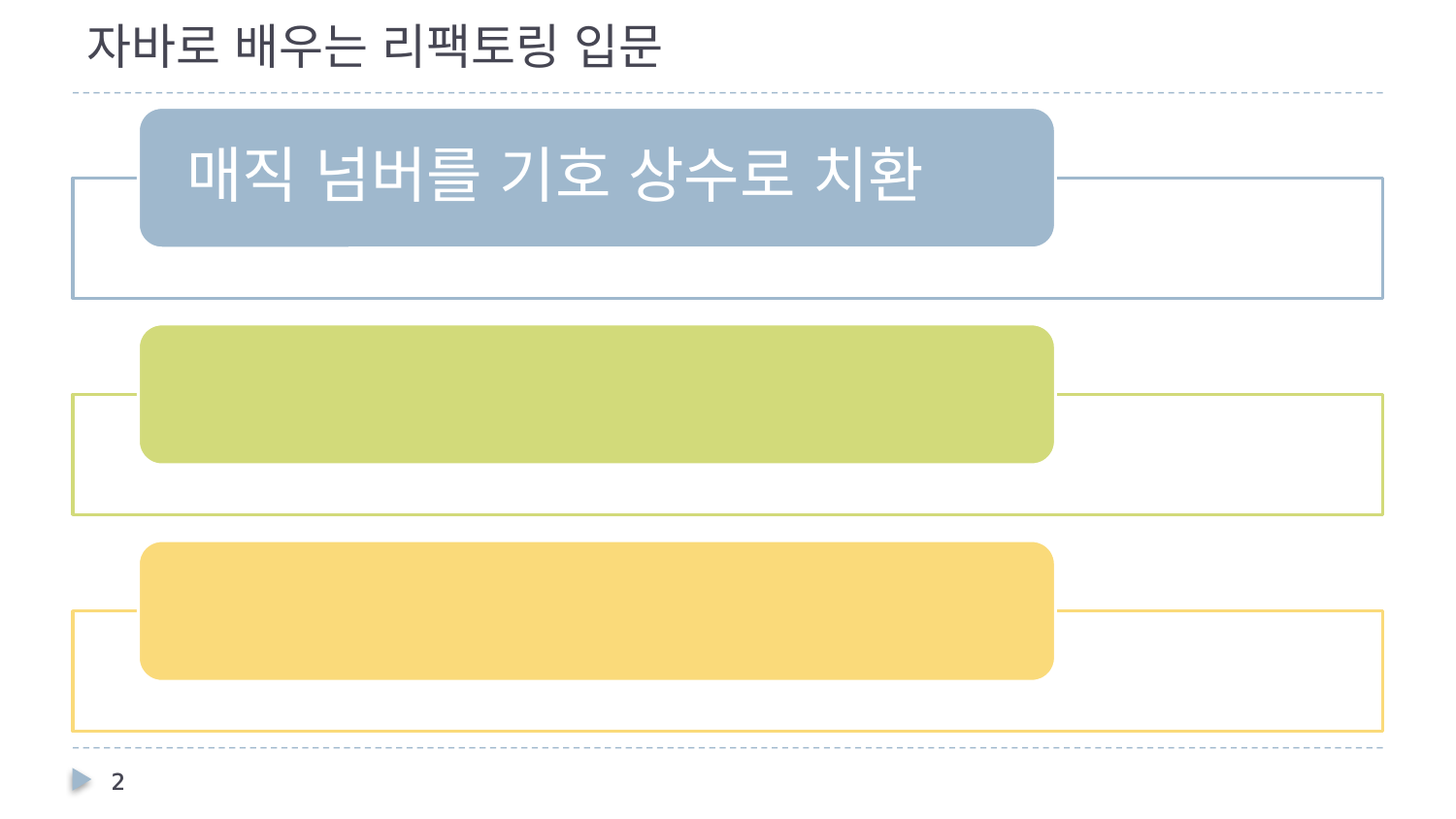

# 자바로 배우는 리팩토링 입문
매직 넘버를 기호 상수로 치환

2